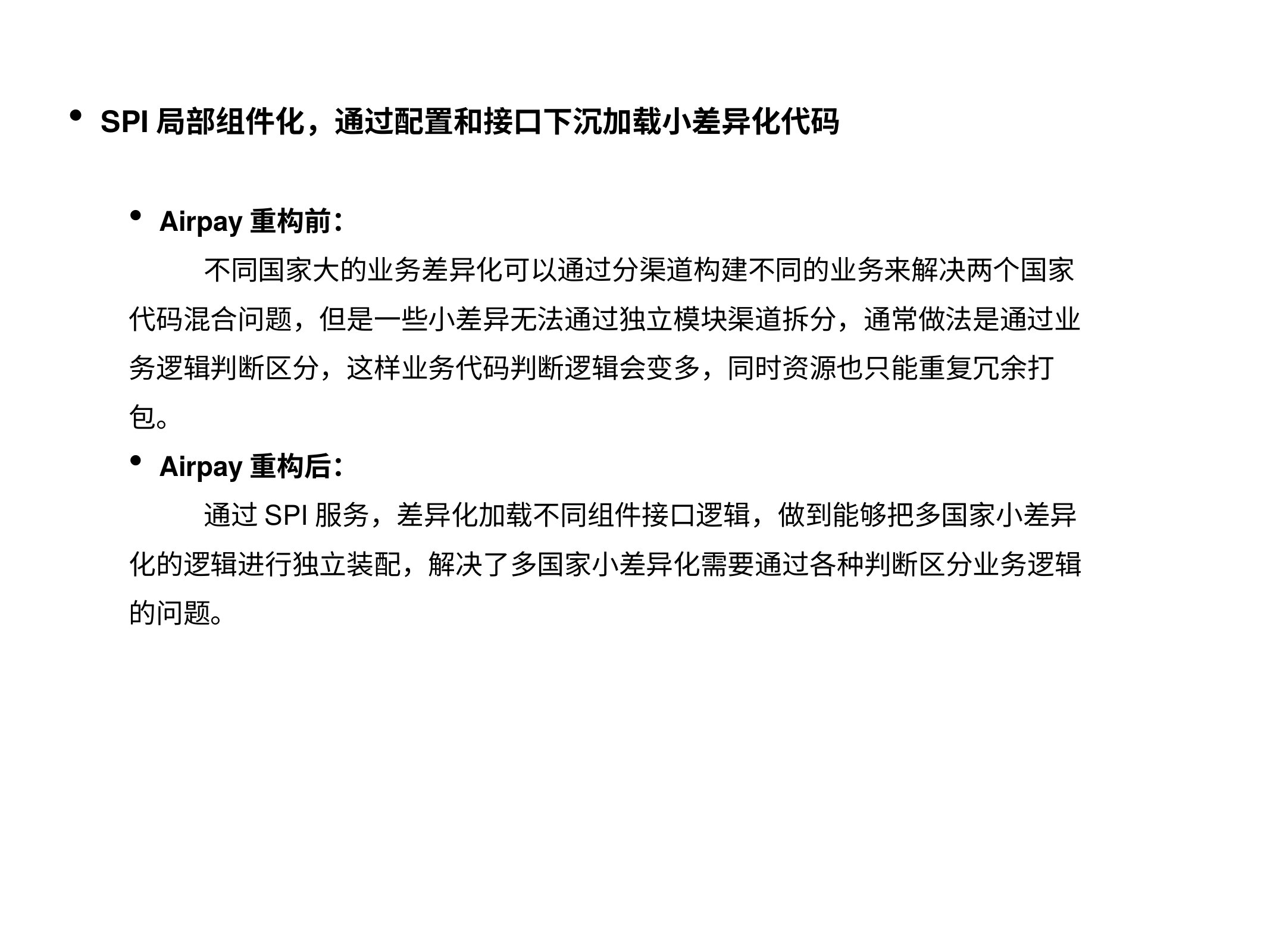

# SPI局部组件化，通过配置和接口下沉加载小差异化代码

Airpay重构前：
         不同国家大的业务差异化可以通过分渠道构建不同的业务来解决两个国家代码混合问题，但是一些小差异无法通过独立模块渠道拆分，通常做法是通过业务逻辑判断区分，这样业务代码判断逻辑会变多，同时资源也只能重复冗余打包。
Airpay重构后：
         通过SPI服务，差异化加载不同组件接口逻辑，做到能够把多国家小差异化的逻辑进行独立装配，解决了多国家小差异化需要通过各种判断区分业务逻辑的问题。